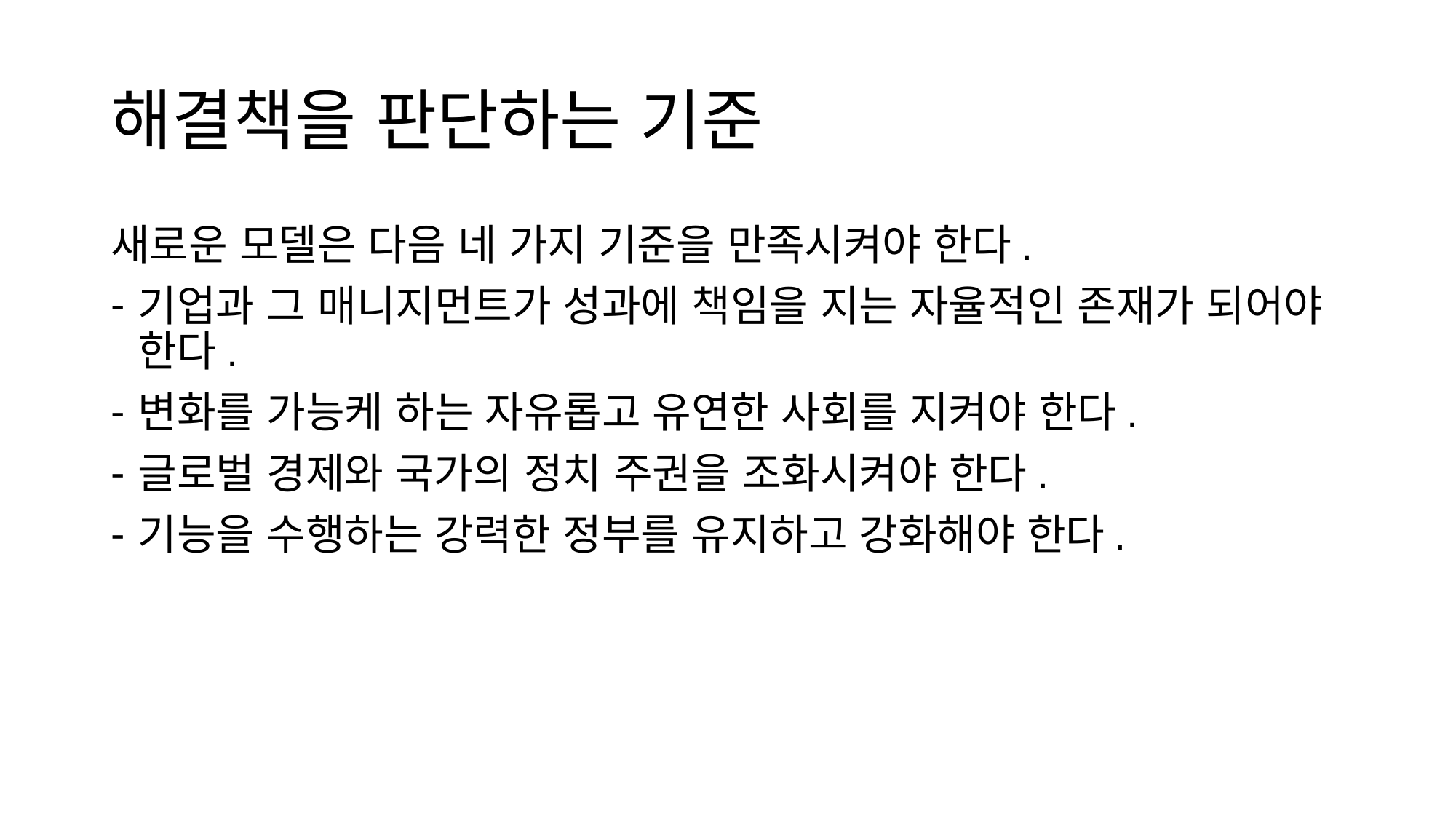

# 해결책을 판단하는 기준
새로운 모델은 다음 네 가지 기준을 만족시켜야 한다.
기업과 그 매니지먼트가 성과에 책임을 지는 자율적인 존재가 되어야 한다.
변화를 가능케 하는 자유롭고 유연한 사회를 지켜야 한다.
글로벌 경제와 국가의 정치 주권을 조화시켜야 한다.
기능을 수행하는 강력한 정부를 유지하고 강화해야 한다.